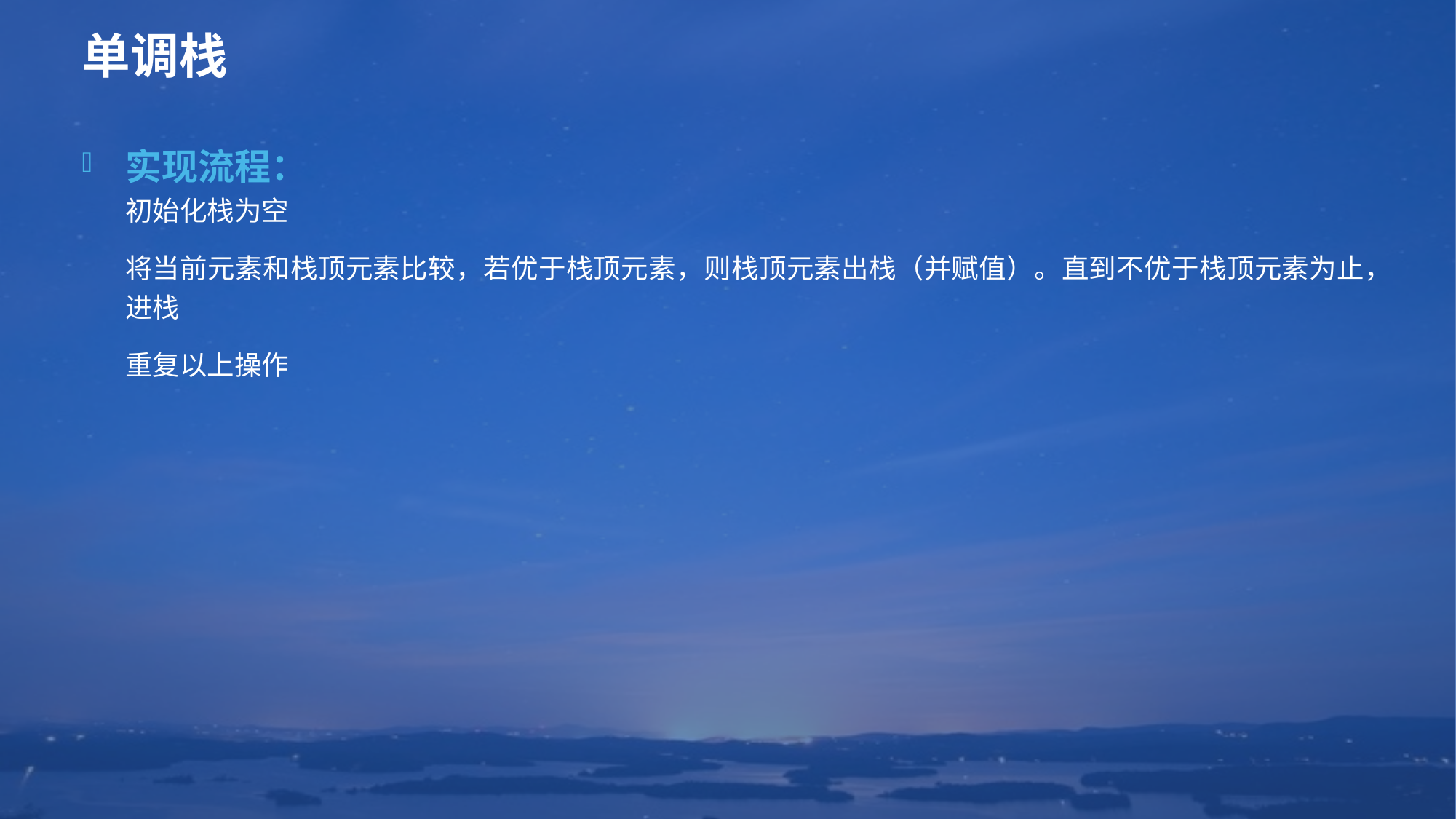

# 单调栈
实现流程：
初始化栈为空
将当前元素和栈顶元素比较，若优于栈顶元素，则栈顶元素出栈（并赋值）。直到不优于栈顶元素为止，进栈
重复以上操作